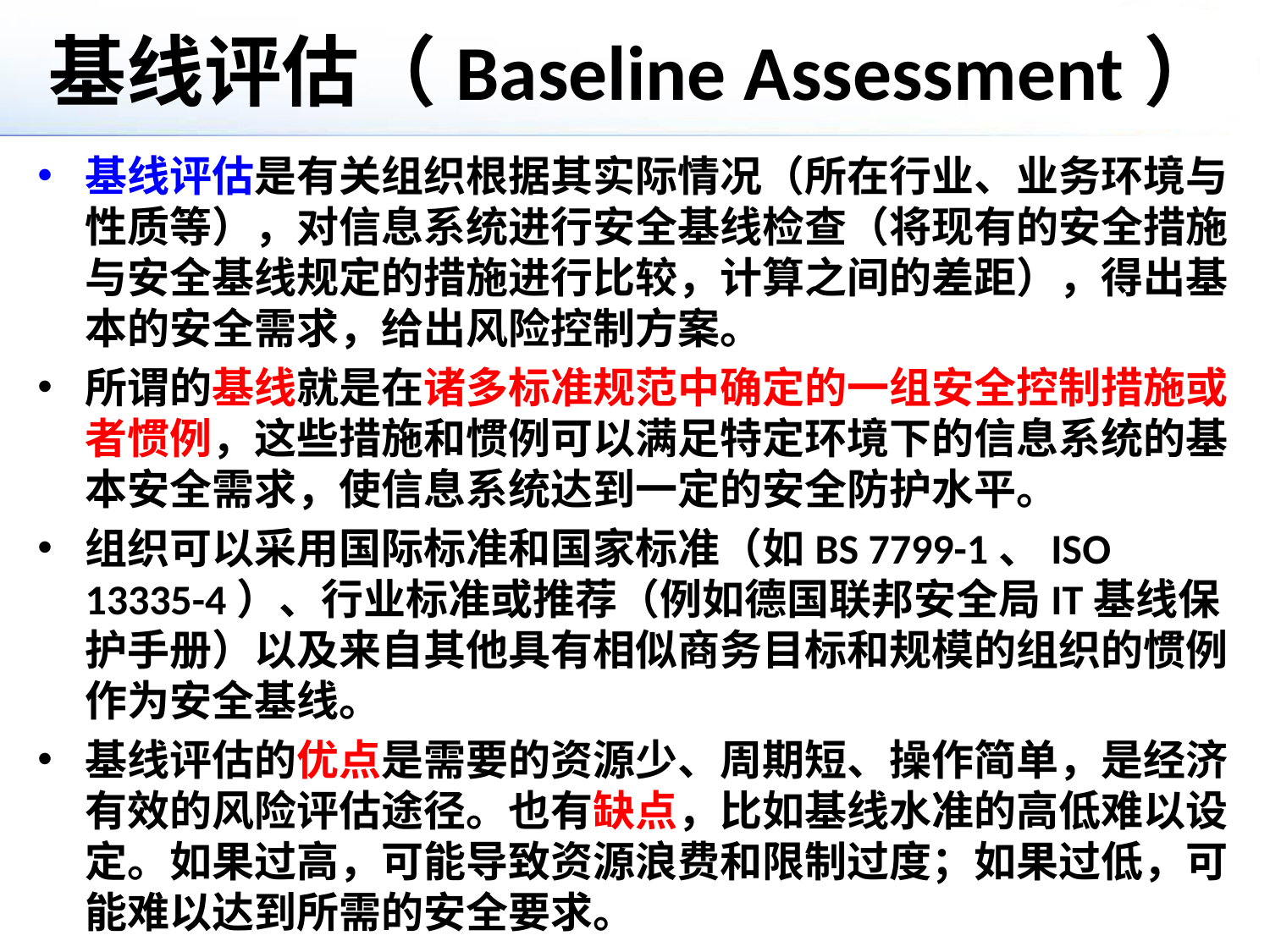

# 基线评估（Baseline Assessment）
基线评估是有关组织根据其实际情况（所在行业、业务环境与性质等），对信息系统进行安全基线检查（将现有的安全措施与安全基线规定的措施进行比较，计算之间的差距），得出基本的安全需求，给出风险控制方案。
所谓的基线就是在诸多标准规范中确定的一组安全控制措施或者惯例，这些措施和惯例可以满足特定环境下的信息系统的基本安全需求，使信息系统达到一定的安全防护水平。
组织可以采用国际标准和国家标准（如BS 7799-1、ISO 13335-4）、行业标准或推荐（例如德国联邦安全局IT基线保护手册）以及来自其他具有相似商务目标和规模的组织的惯例作为安全基线。
基线评估的优点是需要的资源少、周期短、操作简单，是经济有效的风险评估途径。也有缺点，比如基线水准的高低难以设定。如果过高，可能导致资源浪费和限制过度；如果过低，可能难以达到所需的安全要求。